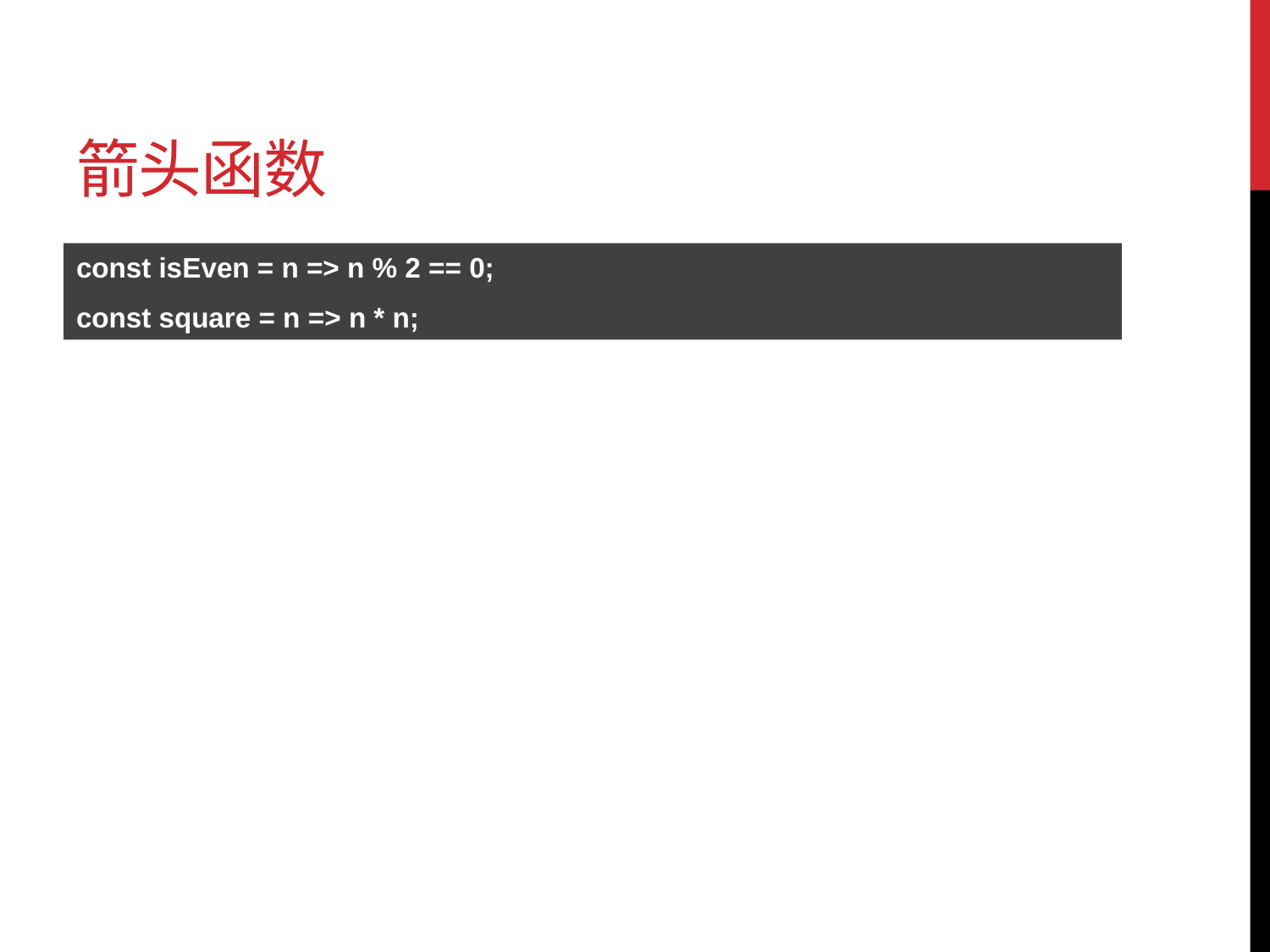

# 箭头函数
const isEven = n => n % 2 == 0;
const square = n => n * n;